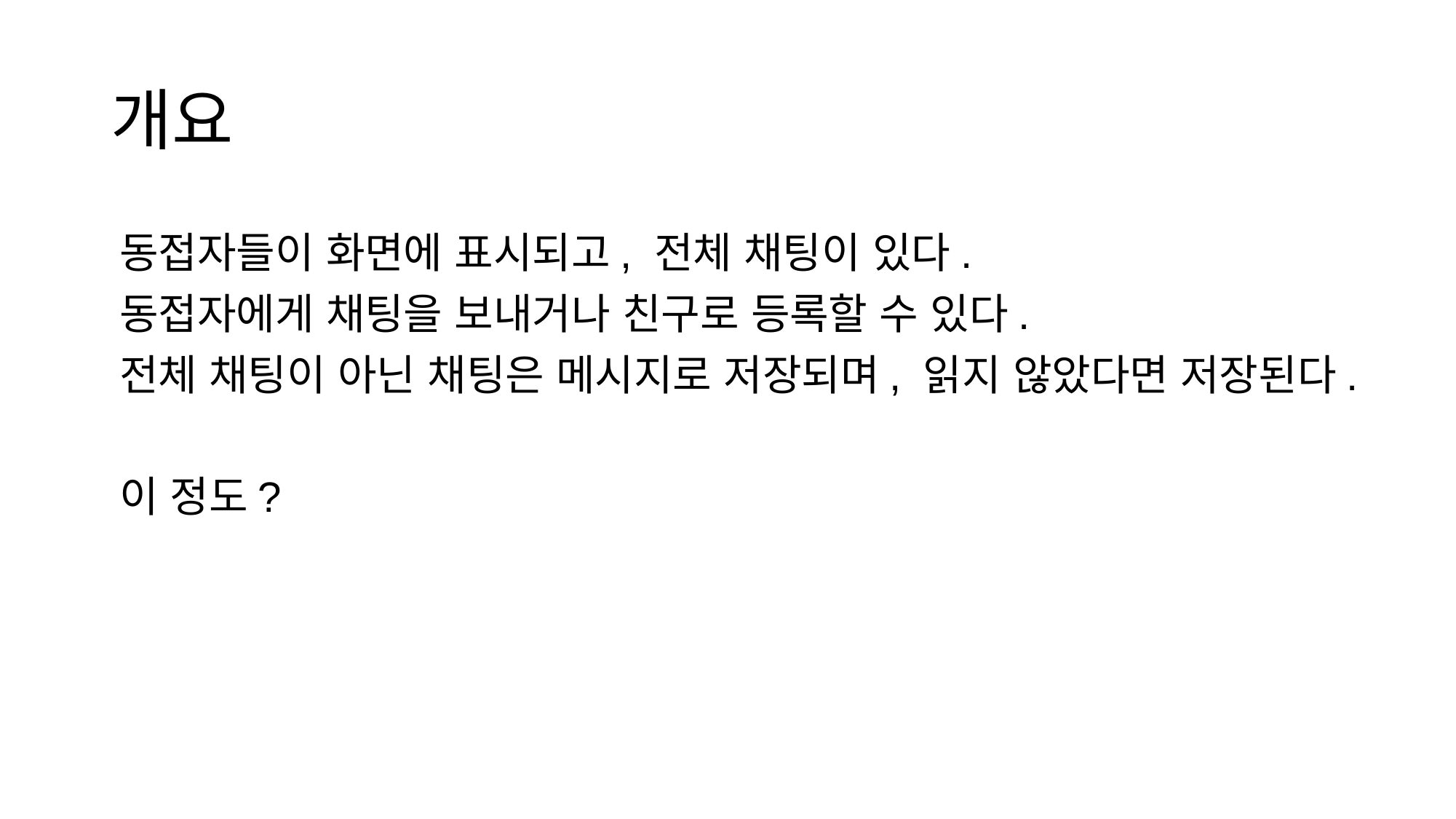

# 개요

동접자들이 화면에 표시되고, 전체 채팅이 있다.
동접자에게 채팅을 보내거나 친구로 등록할 수 있다.
전체 채팅이 아닌 채팅은 메시지로 저장되며, 읽지 않았다면 저장된다.

이 정도?